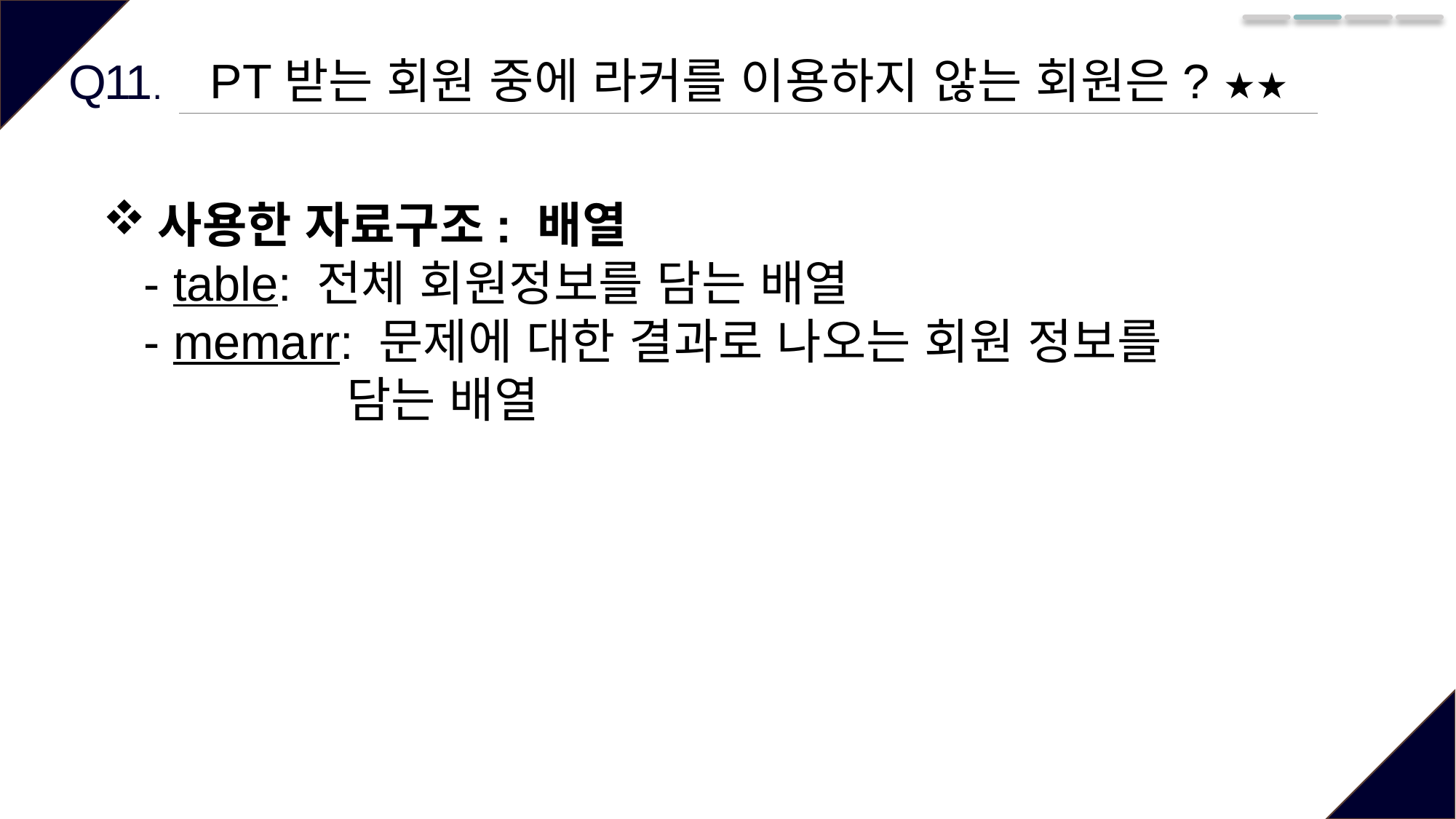

PT받는 회원 중에 라커를 이용하지 않는 회원은? ★★
Q11.
사용한 자료구조: 배열
   - table: 전체 회원정보를 담는 배열
   - memarr: 문제에 대한 결과로 나오는 회원 정보를
                 담는 배열